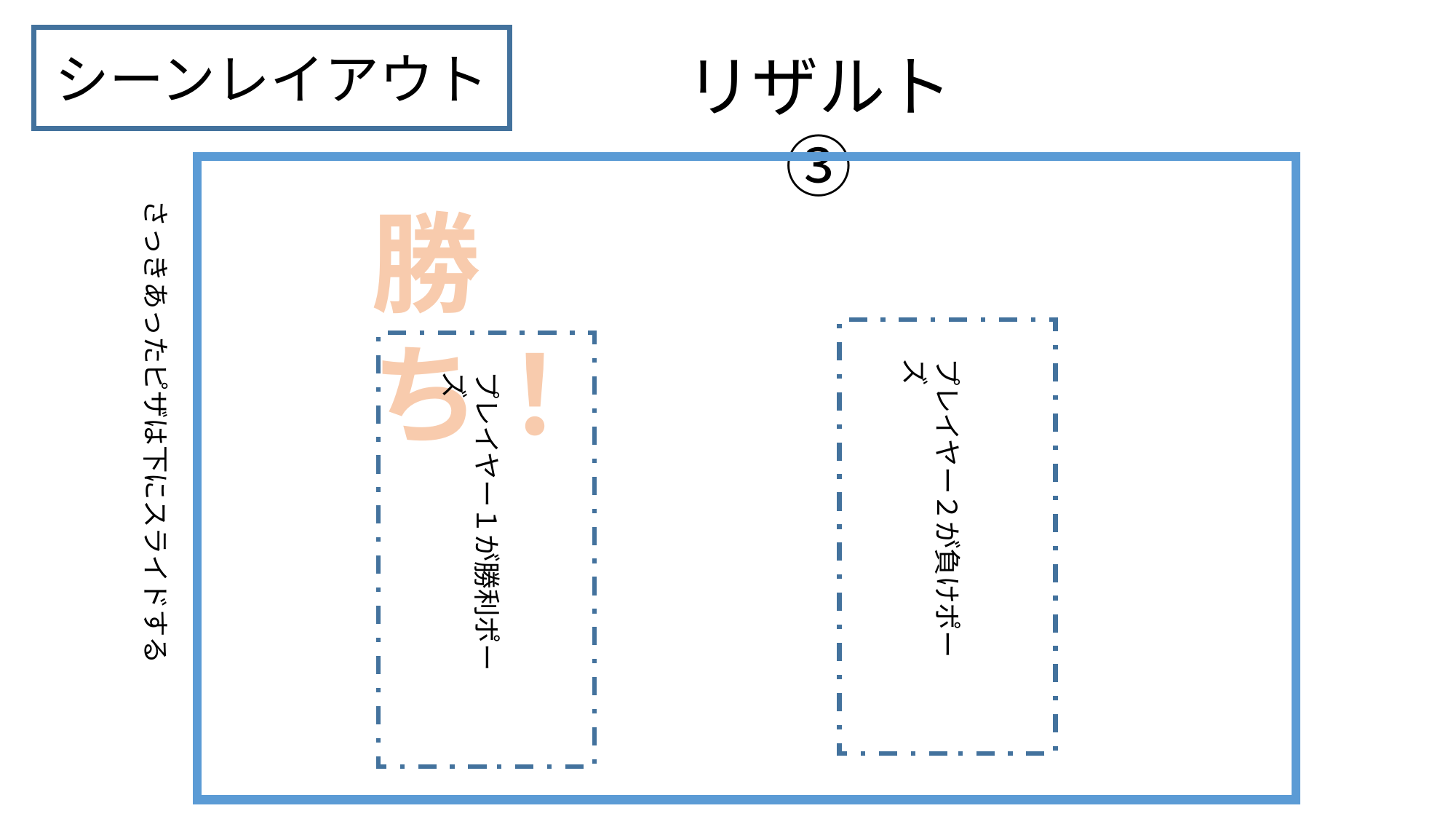

シーンレイアウト
リザルト③

さっきあったピザは下にスライドする
勝ち！

プレイヤー２が負けポーズ

プレイヤー１が勝利ポーズ